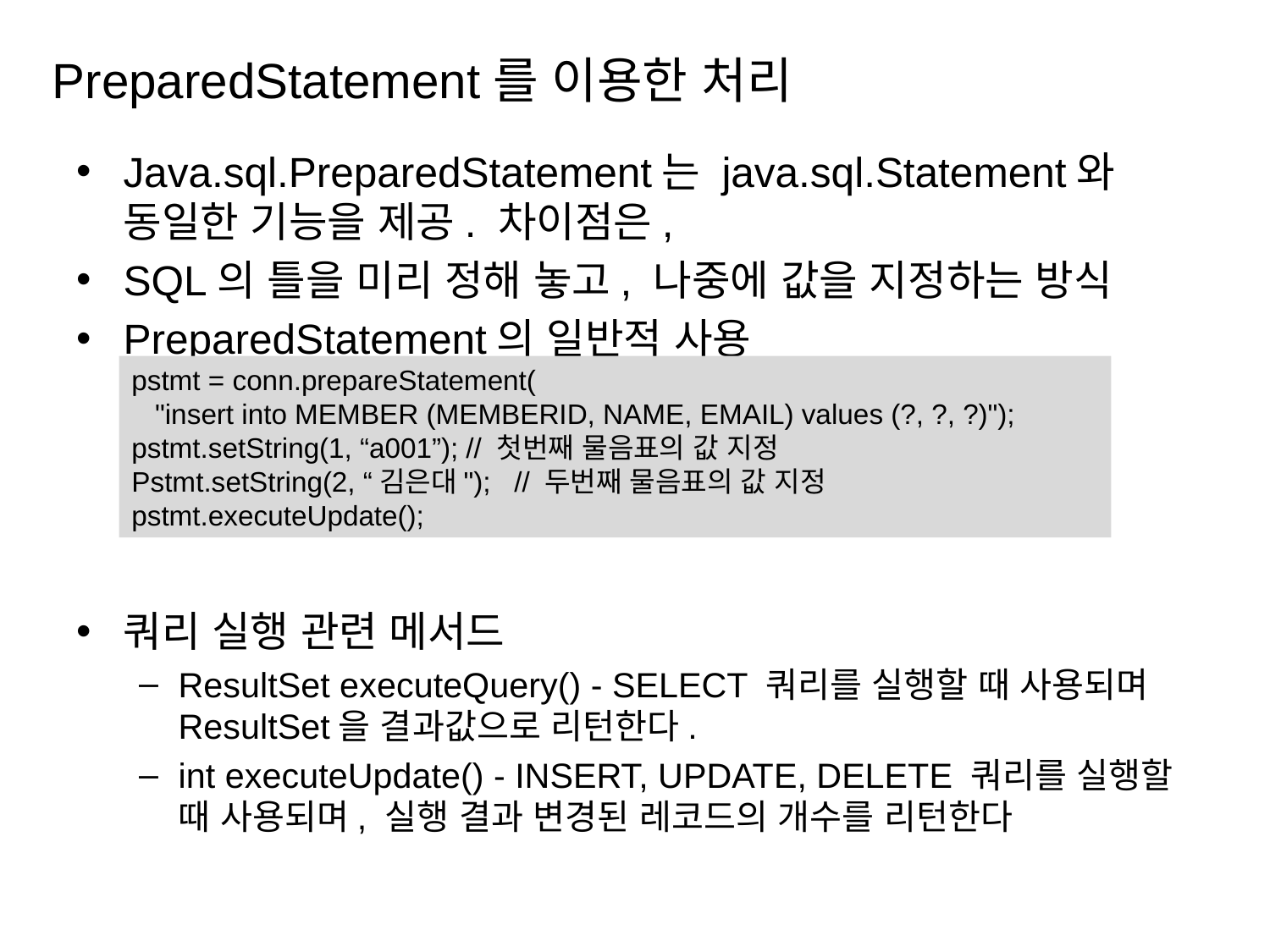

# PreparedStatement를 이용한 처리
Java.sql.PreparedStatement는 java.sql.Statement와 동일한 기능을 제공. 차이점은,
SQL의 틀을 미리 정해 놓고, 나중에 값을 지정하는 방식
PreparedStatement의 일반적 사용

쿼리 실행 관련 메서드
ResultSet executeQuery() - SELECT 쿼리를 실행할 때 사용되며 ResultSet을 결과값으로 리턴한다.
int executeUpdate() - INSERT, UPDATE, DELETE 쿼리를 실행할 때 사용되며, 실행 결과 변경된 레코드의 개수를 리턴한다

pstmt = conn.prepareStatement(
   "insert into MEMBER (MEMBERID, NAME, EMAIL) values (?, ?, ?)");
pstmt.setString(1, “a001”); // 첫번째 물음표의 값 지정
Pstmt.setString(2, “김은대");   // 두번째 물음표의 값 지정
pstmt.executeUpdate();